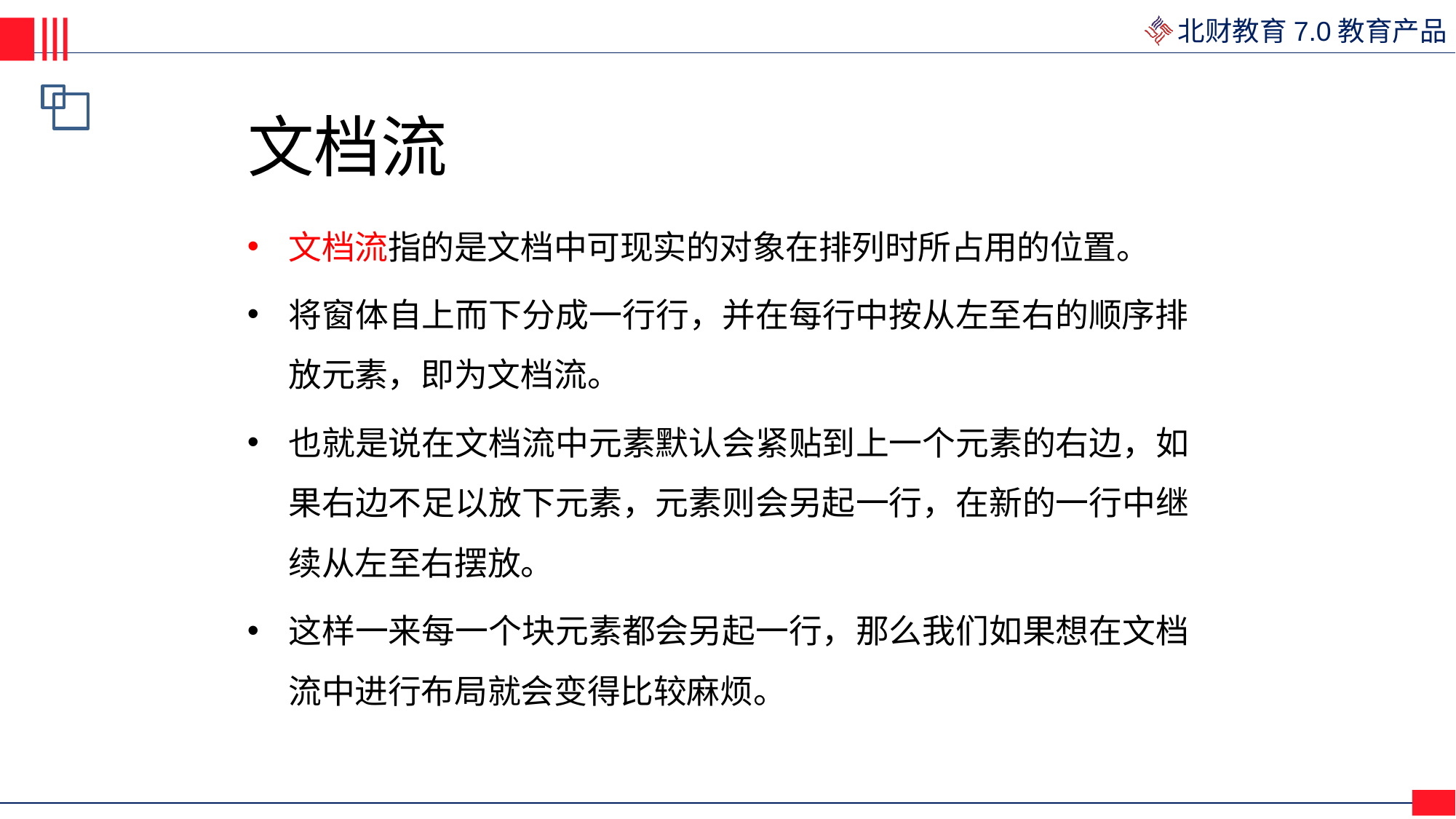

# 文档流
文档流指的是文档中可现实的对象在排列时所占用的位置。
将窗体自上而下分成一行行，并在每行中按从左至右的顺序排 放元素，即为文档流。
也就是说在文档流中元素默认会紧贴到上一个元素的右边，如 果右边不足以放下元素，元素则会另起一行，在新的一行中继 续从左至右摆放。
这样一来每一个块元素都会另起一行，那么我们如果想在文档 流中进行布局就会变得比较麻烦。